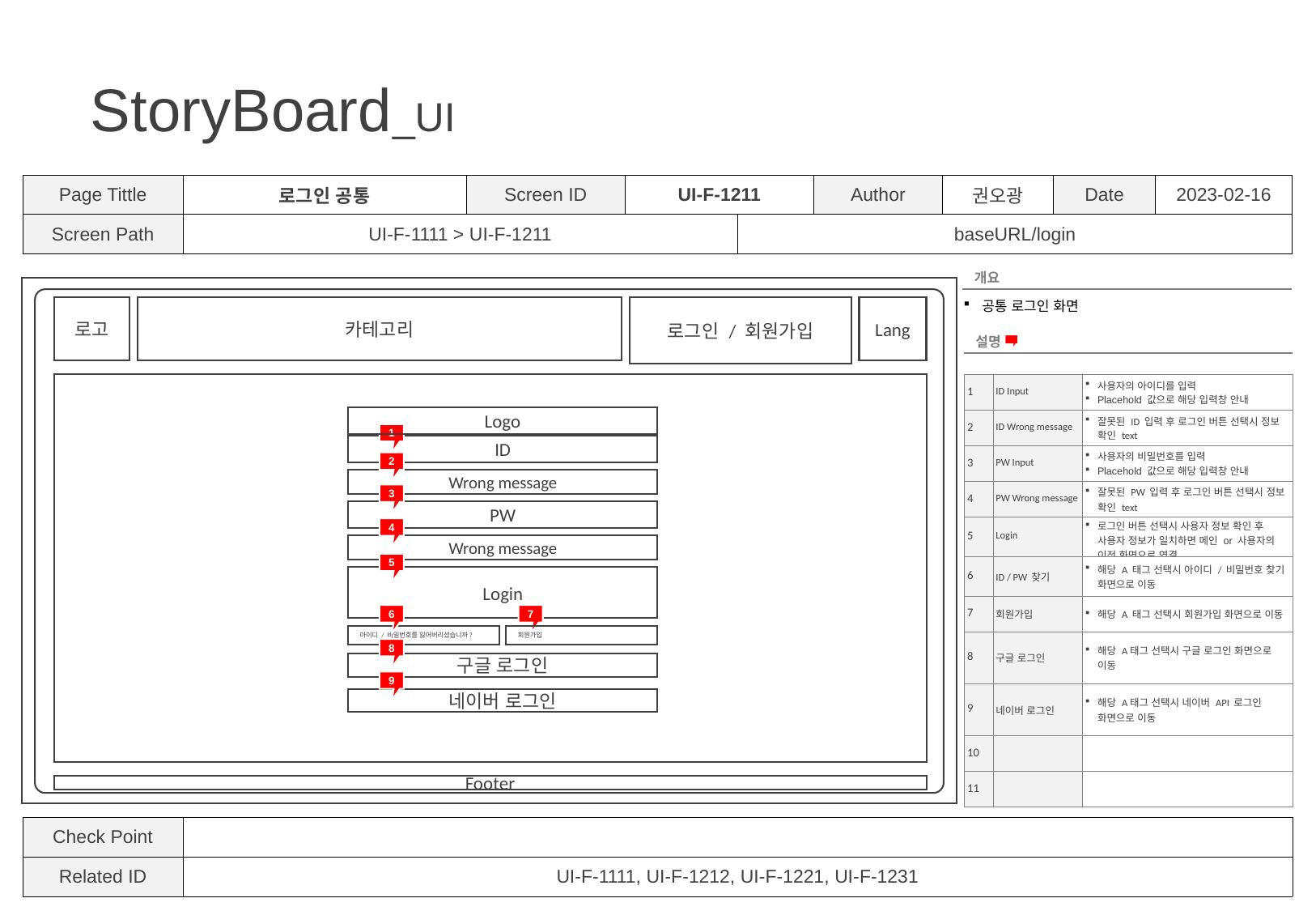

StoryBoard_UI
| Page Tittle | 로그인 공통 | Screen ID | UI-F-1211 |  | Author | 권오광 | Date | 2023-02-16 |
| --- | --- | --- | --- | --- | --- | --- | --- | --- |
| Screen Path | UI-F-1111 > UI-F-1211 |  |  | baseURL/login |  |  |  |  |
개요

공통 로그인 화면
카테고리
로고
로그인 / 회원가입
Lang
설명

| 1 | ID Input | 사용자의 아이디를 입력 Placehold 값으로 해당 입력창 안내 |
| --- | --- | --- |
| 2 | ID Wrong message | 잘못된 ID 입력 후 로그인 버튼 선택시 정보 확인 text |
| 3 | PW Input | 사용자의 비밀번호를 입력 Placehold 값으로 해당 입력창 안내 |
| 4 | PW Wrong message | 잘못된 PW 입력 후 로그인 버튼 선택시 정보 확인 text |
| 5 | Login | 로그인 버튼 선택시 사용자 정보 확인 후 사용자 정보가 일치하면 메인 or 사용자의 이전 화면으로 연결 |
| 6 | ID / PW 찾기 | 해당 A 태그 선택시 아이디 / 비밀번호 찾기 화면으로 이동 |
| 7 | 회원가입 | 해당 A 태그 선택시 회원가입 화면으로 이동 |
| 8 | 구글 로그인 | 해당 A태그 선택시 구글 로그인 화면으로 이동 |
| 9 | 네이버 로그인 | 해당 A태그 선택시 네이버 API 로그인 화면으로 이동 |
| 10 |  |  |
| 11 |  |  |
Logo
1
ID
2
Wrong message
3
PW
4
Wrong message
5
Login
6
7
아이디 / 비밀번호를 잃어버리셨습니까?
회원가입
8
구글 로그인
9
네이버 로그인
Footer
| Check Point |  |
| --- | --- |
| Related ID | UI-F-1111, UI-F-1212, UI-F-1221, UI-F-1231 |